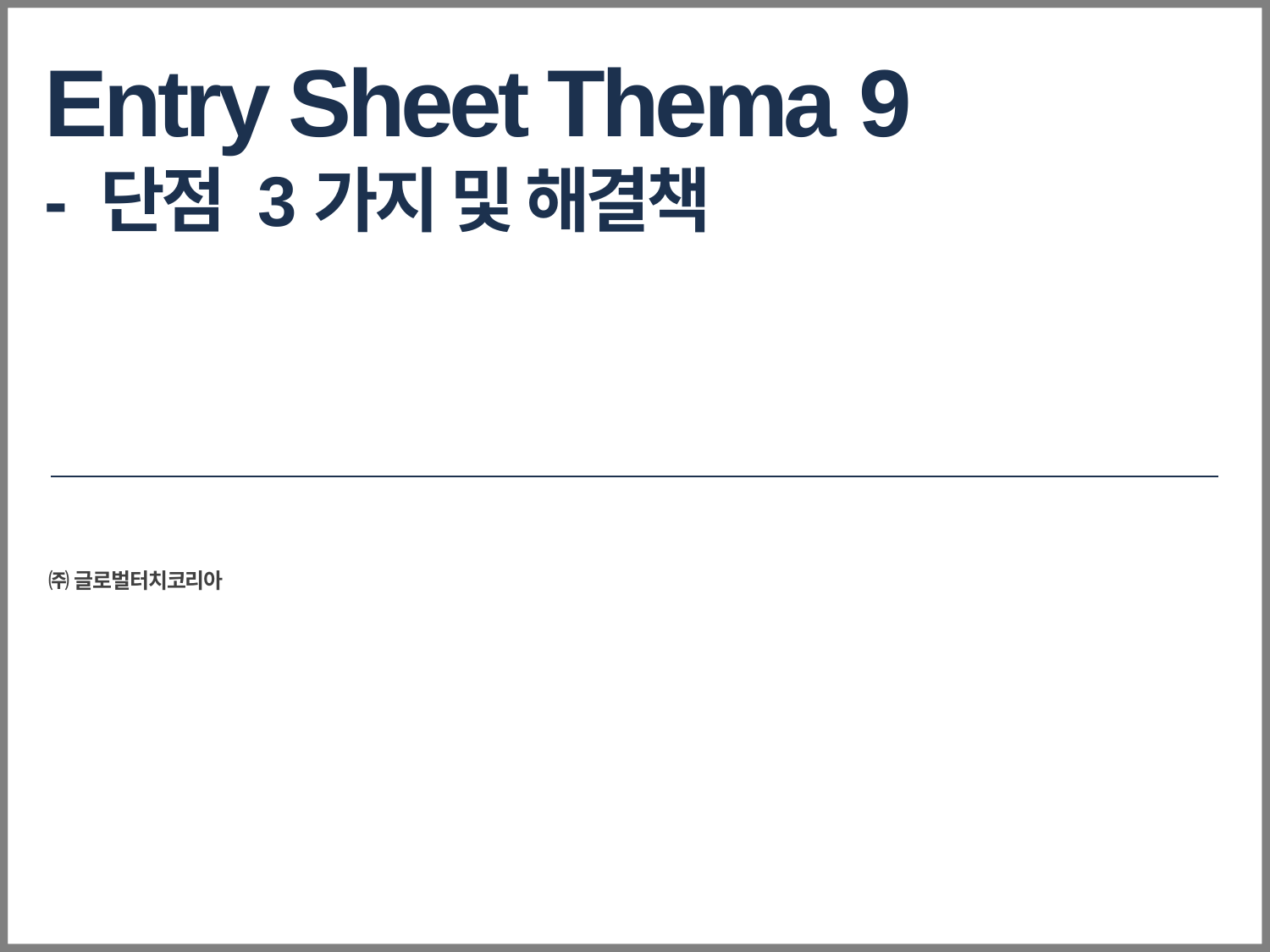

# Entry Sheet Thema 9 - 단점 3가지 및 해결책
㈜ 글로벌터치코리아